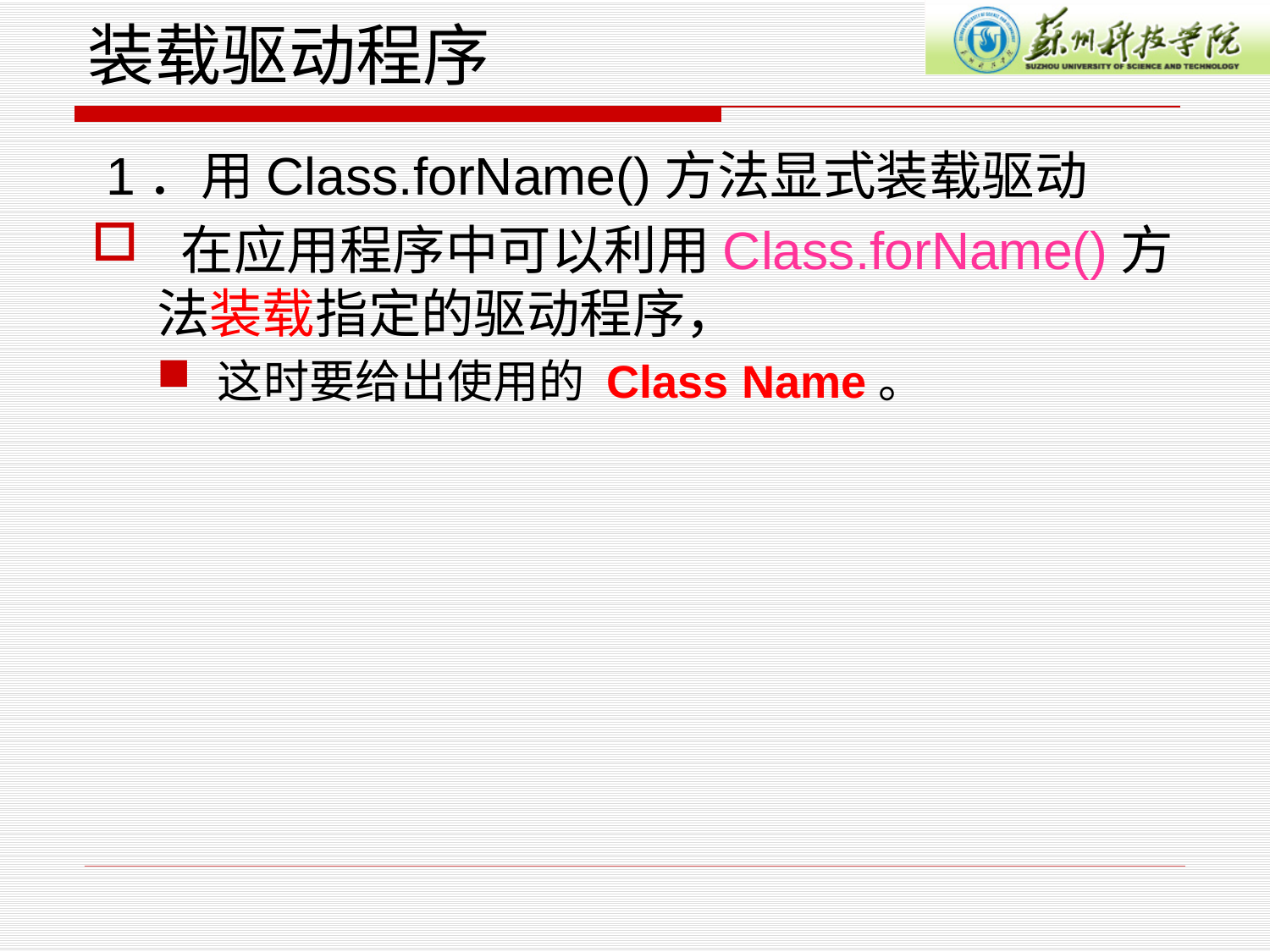

# 装载驱动程序
 1．用Class.forName()方法显式装载驱动
 在应用程序中可以利用Class.forName()方法装载指定的驱动程序，
这时要给出使用的 Class Name。